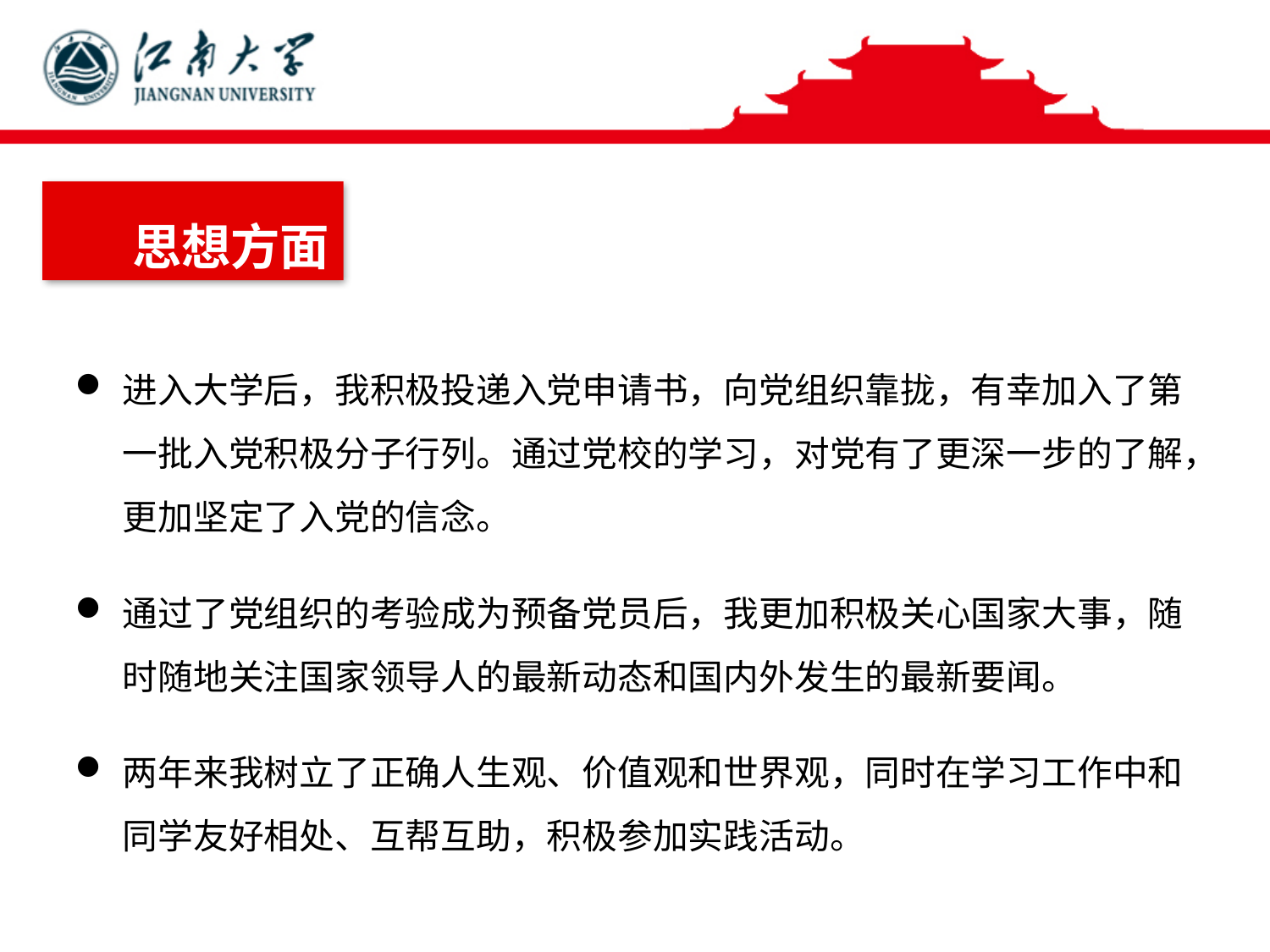

思想方面
进入大学后，我积极投递入党申请书，向党组织靠拢，有幸加入了第一批入党积极分子行列。通过党校的学习，对党有了更深一步的了解，更加坚定了入党的信念。

通过了党组织的考验成为预备党员后，我更加积极关心国家大事，随时随地关注国家领导人的最新动态和国内外发生的最新要闻。

两年来我树立了正确人生观、价值观和世界观，同时在学习工作中和同学友好相处、互帮互助，积极参加实践活动。